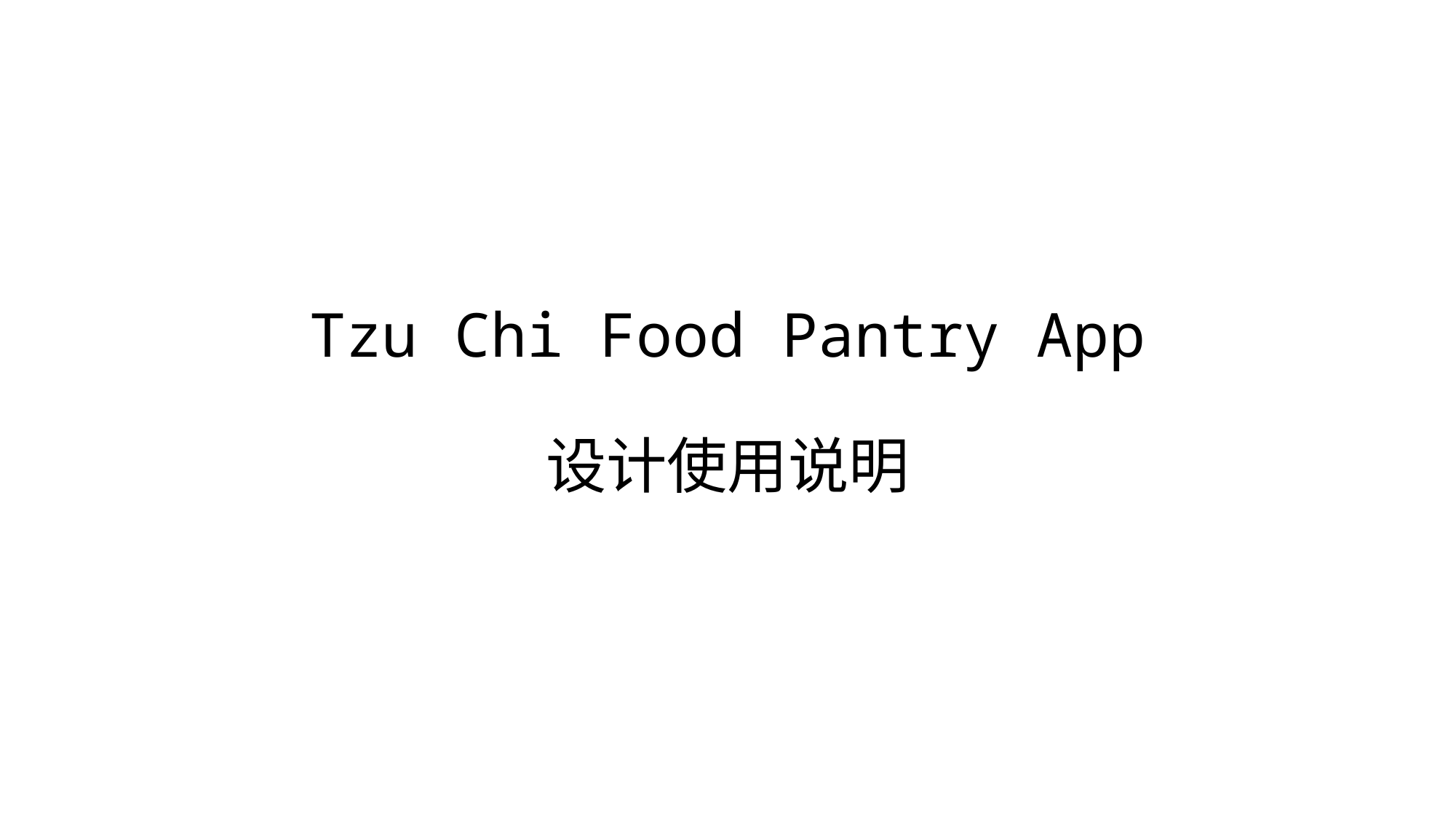

# Tzu Chi Food Pantry App 设计使用说明